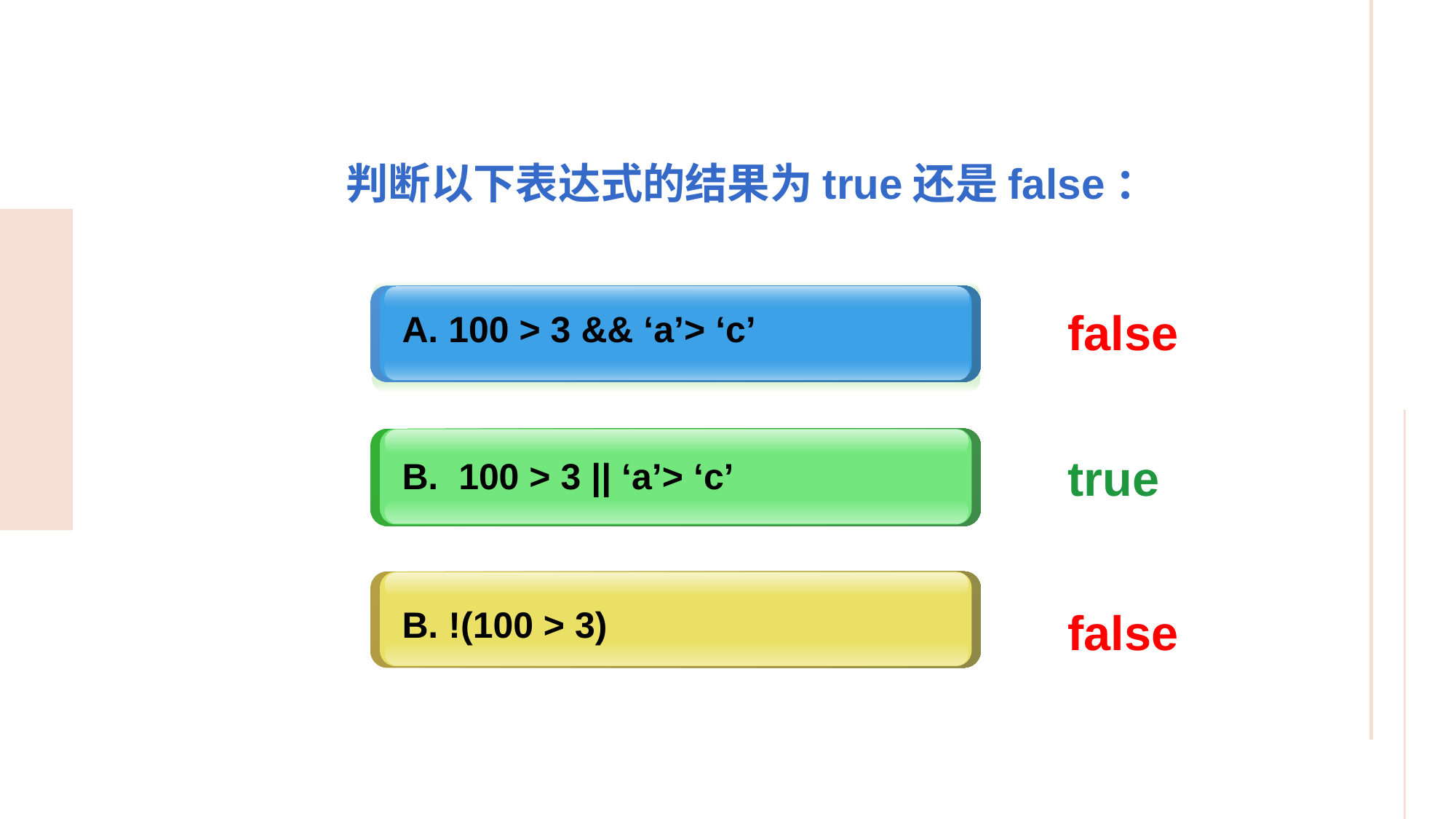

判断以下表达式的结果为true还是false：

false
A. 100 > 3 && ‘a’> ‘c’

true
B.  100 > 3 || ‘a’> ‘c’

false
B. !(100 > 3)